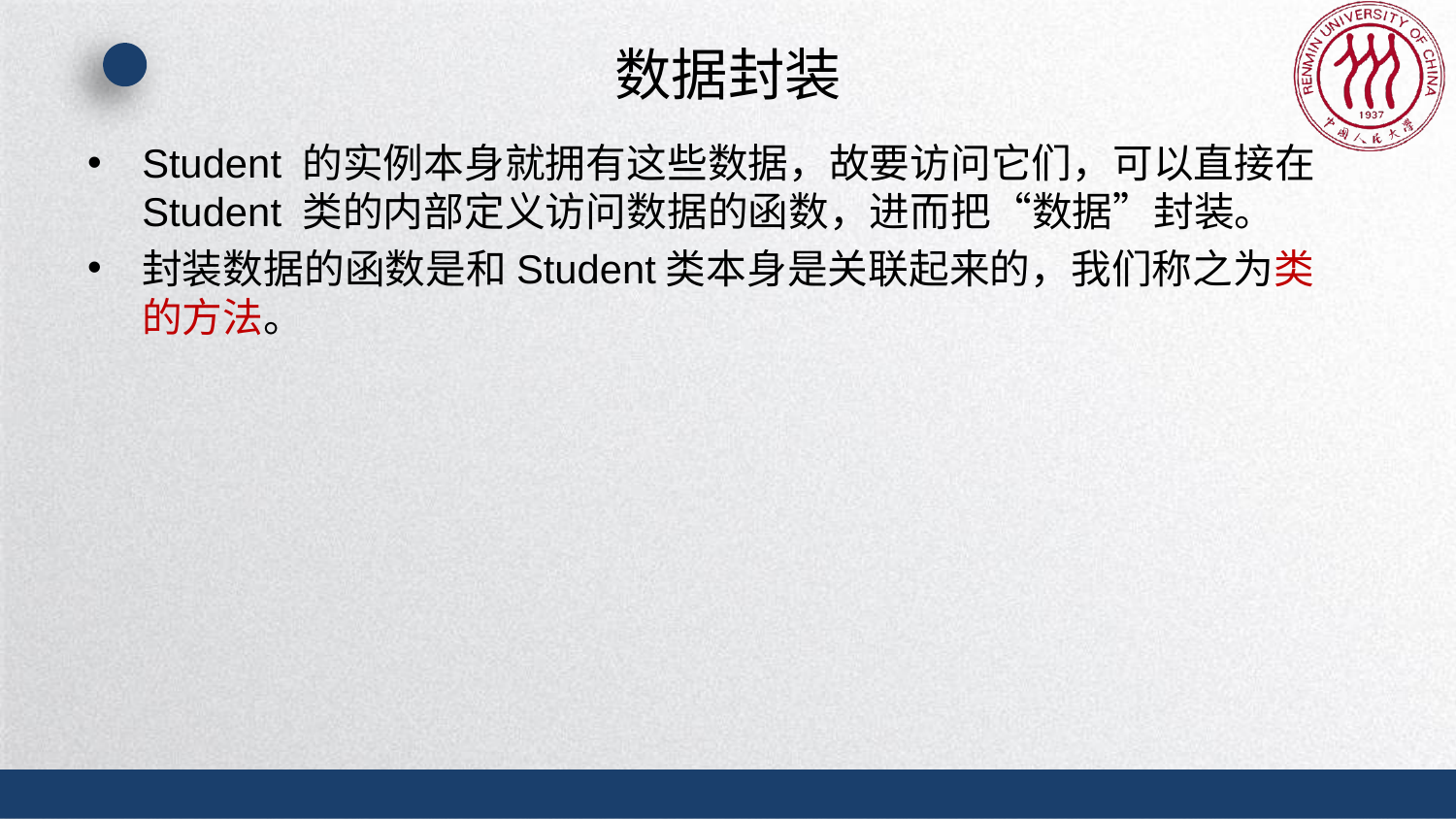

# 数据封装
Student 的实例本身就拥有这些数据，故要访问它们，可以直接在Student 类的内部定义访问数据的函数，进而把“数据”封装。
封装数据的函数是和Student类本身是关联起来的，我们称之为类的方法。